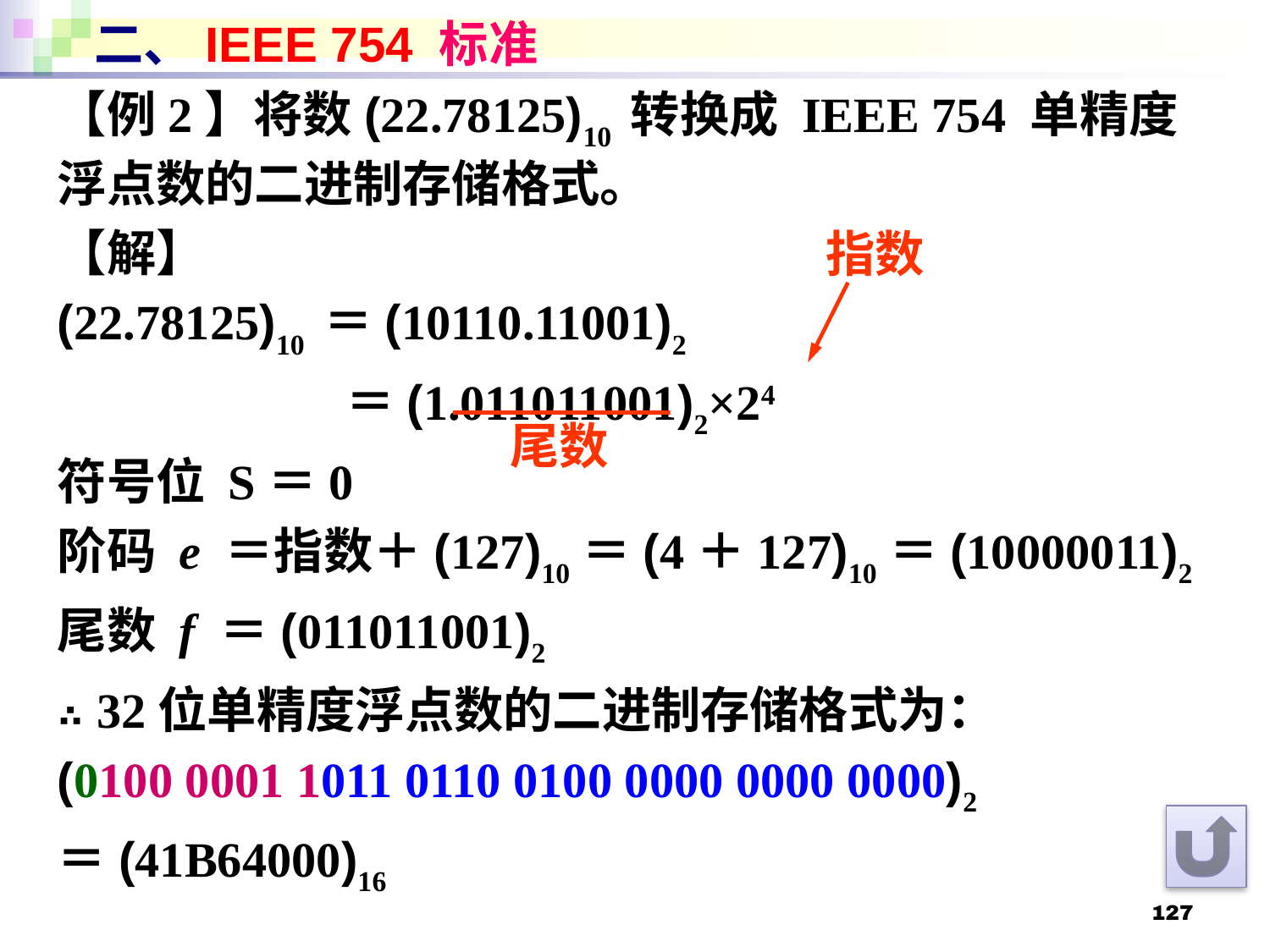

# 二、IEEE 754 标准
【例2】将数(22.78125)10 转换成 IEEE 754 单精度浮点数的二进制存储格式。
【解】
(22.78125)10 ＝(10110.11001)2
		  ＝(1.011011001)2×24
符号位 S＝0
阶码 e ＝指数＋(127)10＝(4＋127)10＝(10000011)2
尾数 f ＝(011011001)2
∴ 32位单精度浮点数的二进制存储格式为：
(0100 0001 1011 0110 0100 0000 0000 0000)2
＝(41B64000)16
指数

尾数

127